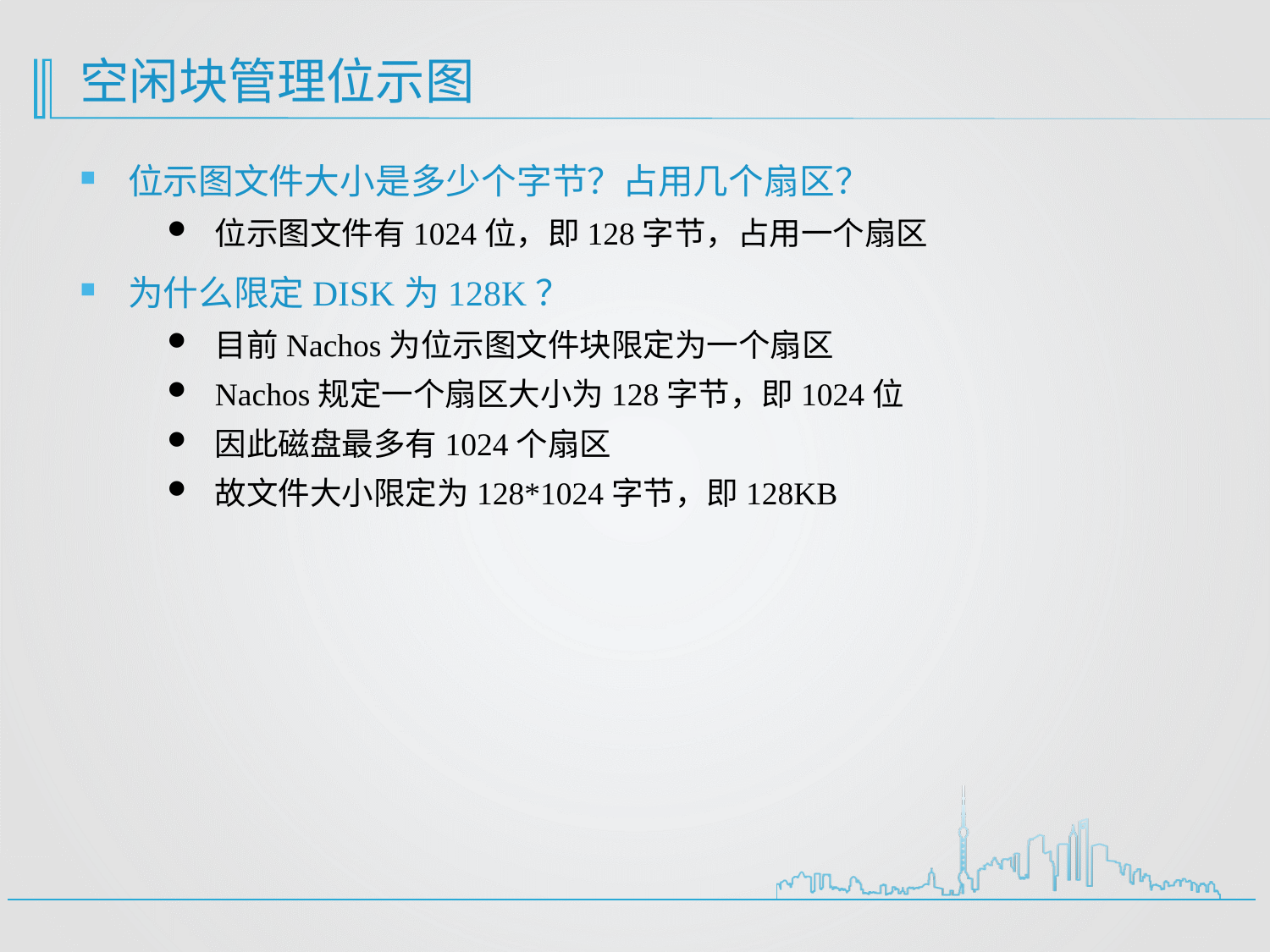

# 空闲块管理位示图
位示图文件大小是多少个字节？占用几个扇区？
位示图文件有1024位，即128字节，占用一个扇区
为什么限定DISK为128K？
目前Nachos为位示图文件块限定为一个扇区
Nachos规定一个扇区大小为128字节，即1024位
因此磁盘最多有1024个扇区
故文件大小限定为128*1024字节，即128KB